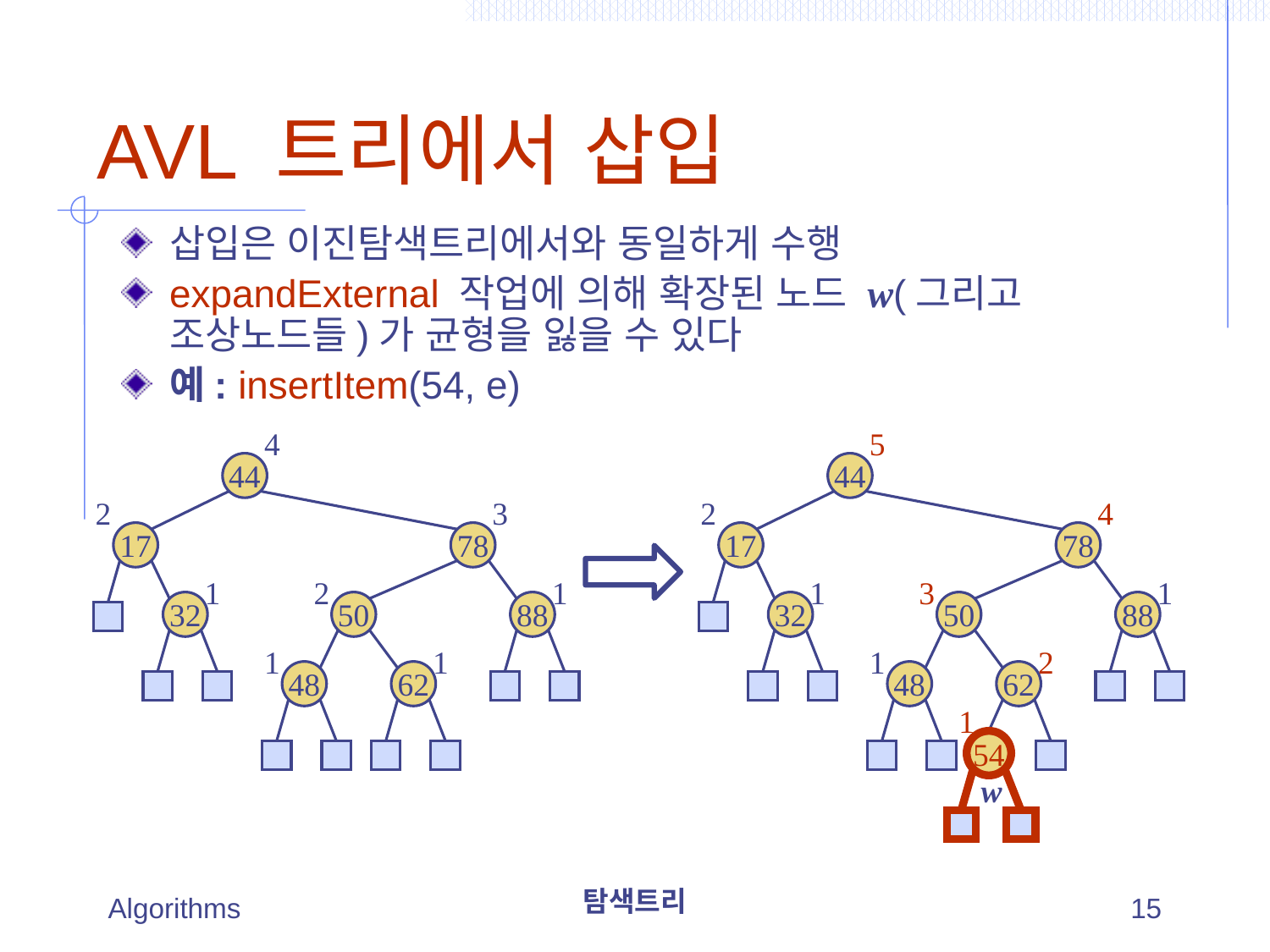

# AVL 트리에서 삽입
삽입은 이진탐색트리에서와 동일하게 수행
expandExternal 작업에 의해 확장된 노드 w(그리고 조상노드들)가 균형을 잃을 수 있다
예: insertItem(54, e)
4
5
44
44
2
3
2
4
17
78
17
78

1
2
1
1
3
1
32
50
88
32
50
88

1
1
1
2
48
62
48
62

1
54

w

Algorithms
탐색트리
15